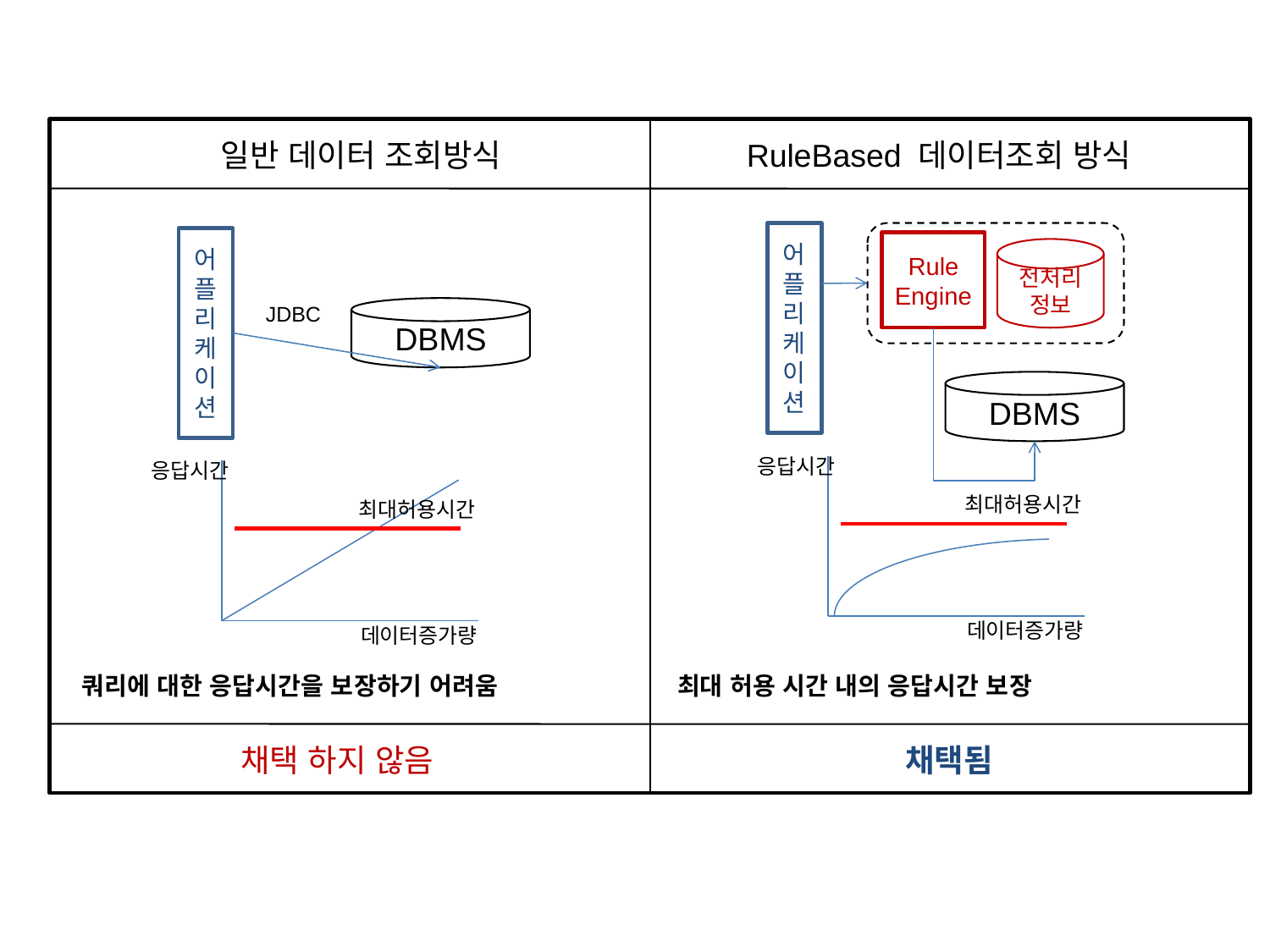

일반 데이터 조회방식
RuleBased 데이터조회 방식

어플리케이션
어플리케이션
Rule Engine
전처리 정보
JDBC
DBMS
DBMS
응답시간
응답시간
최대허용시간
최대허용시간

데이터증가량
데이터증가량
쿼리에 대한 응답시간을 보장하기 어려움
최대 허용 시간 내의 응답시간 보장
채택 하지 않음
채택됨